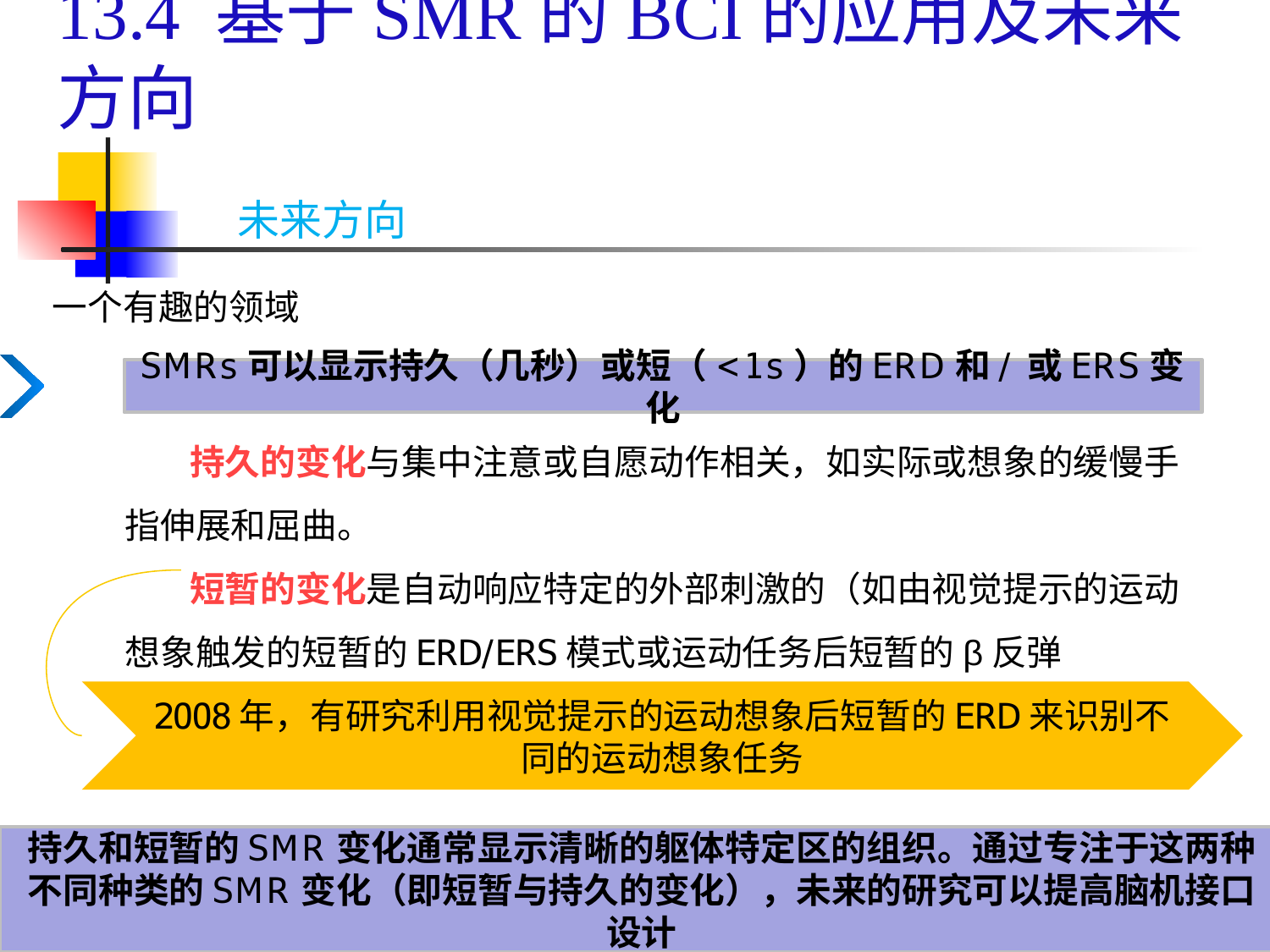

# 13.4 基于SMR的BCI的应用及未来方向
未来方向
一个有趣的领域

SMRs可以显示持久（几秒）或短（<1s）的ERD和/或ERS变化
       持久的变化与集中注意或自愿动作相关，如实际或想象的缓慢手指伸展和屈曲。
       短暂的变化是自动响应特定的外部刺激的（如由视觉提示的运动想象触发的短暂的ERD/ERS模式或运动任务后短暂的β反弹（ERS）。
2008年，有研究利用视觉提示的运动想象后短暂的ERD来识别不同的运动想象任务
持久和短暂的SMR变化通常显示清晰的躯体特定区的组织。通过专注于这两种不同种类的SMR变化（即短暂与持久的变化），未来的研究可以提高脑机接口设计